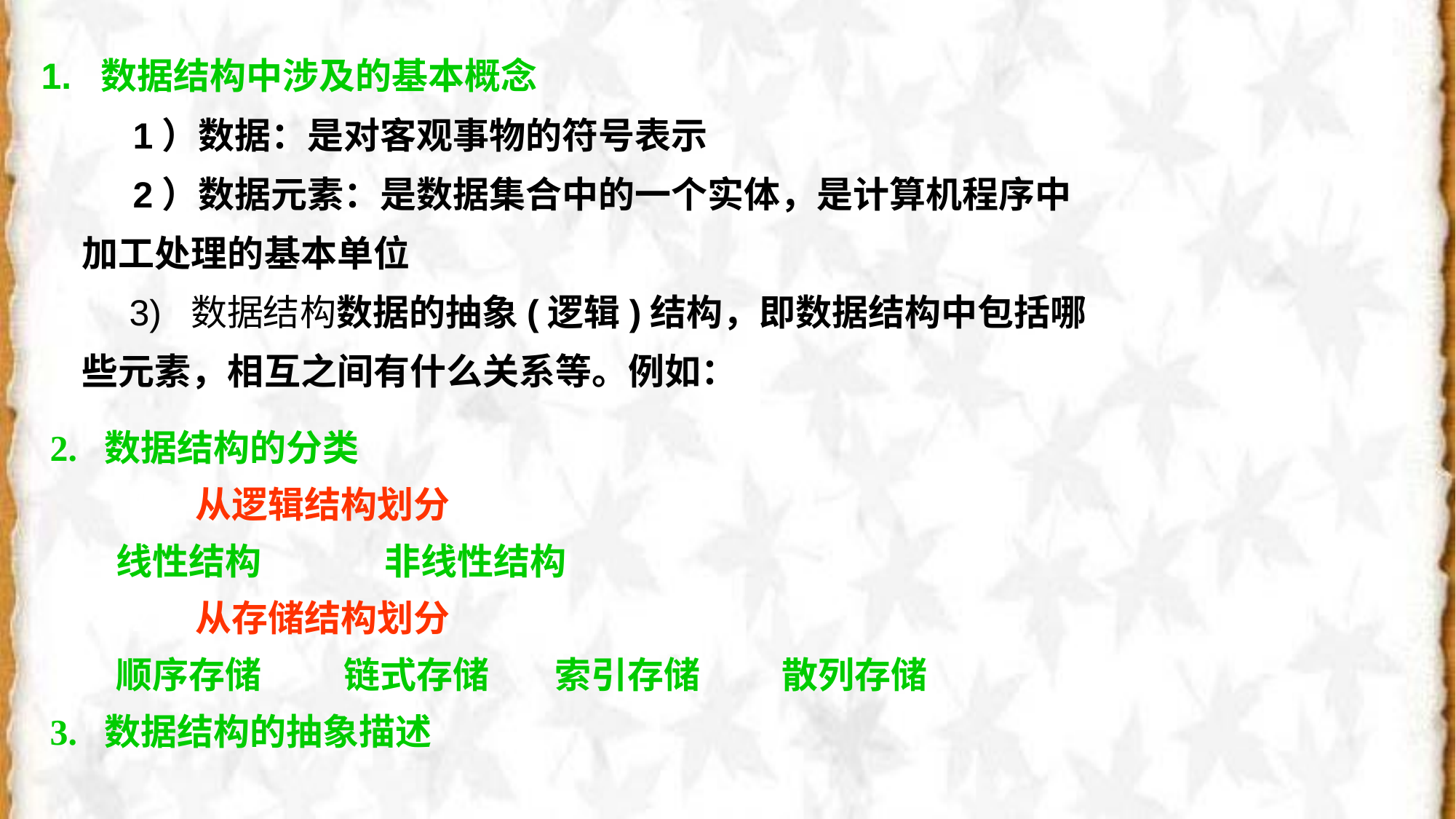

1.  数据结构中涉及的基本概念
         1）数据：是对客观事物的符号表示
         2）数据元素：是数据集合中的一个实体，是计算机程序中加工处理的基本单位
           3)  数据结构数据的抽象(逻辑)结构，即数据结构中包括哪些元素，相互之间有什么关系等。例如：

2.  数据结构的分类
         1）从逻辑结构划分
       线性结构               非线性结构
         2）从存储结构划分
       顺序存储          链式存储        索引存储          散列存储
3.  数据结构的抽象描述